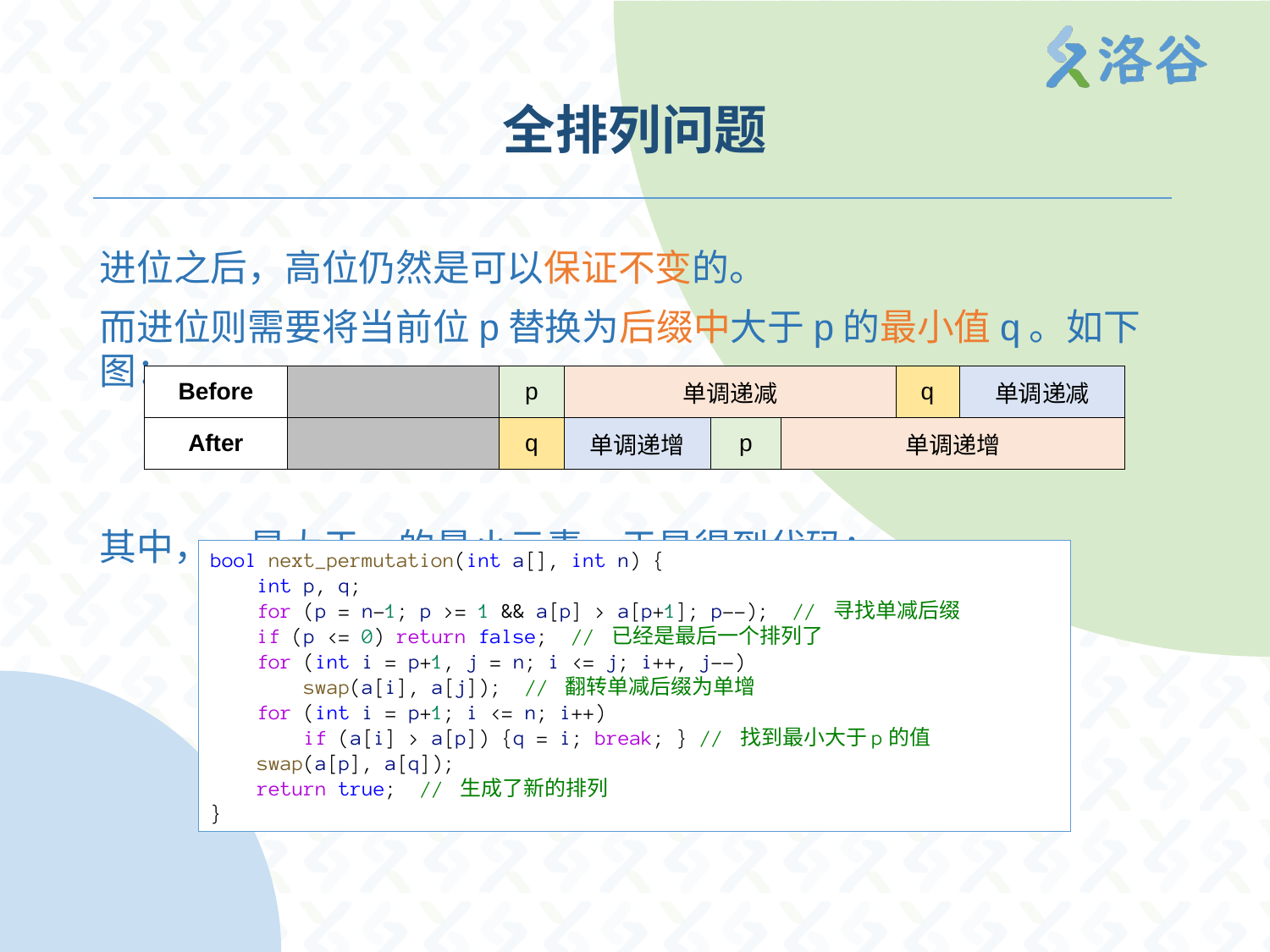

# 全排列问题
进位之后，高位仍然是可以保证不变的。
而进位则需要将当前位p替换为后缀中大于p的最小值q。如下图：

其中，p是大于q的最小元素。于是得到代码：
| Before |  | p | 单调递减 |  |  | q | 单调递减 |
| --- | --- | --- | --- | --- | --- | --- | --- |
| After |  | q | 单调递增 | p | 单调递增 | a | 单调递增 |
bool next_permutation(int a[], int n) {
    int p, q;
    for (p = n-1; p >= 1 && a[p] > a[p+1]; p--);  // 寻找单减后缀
    if (p <= 0) return false;  // 已经是最后一个排列了
    for (int i = p+1, j = n; i <= j; i++, j--)
        swap(a[i], a[j]);  // 翻转单减后缀为单增
    for (int i = p+1; i <= n; i++)
        if (a[i] > a[p]) {q = i; break; } // 找到最小大于p的值
    swap(a[p], a[q]);
    return true;  // 生成了新的排列
}